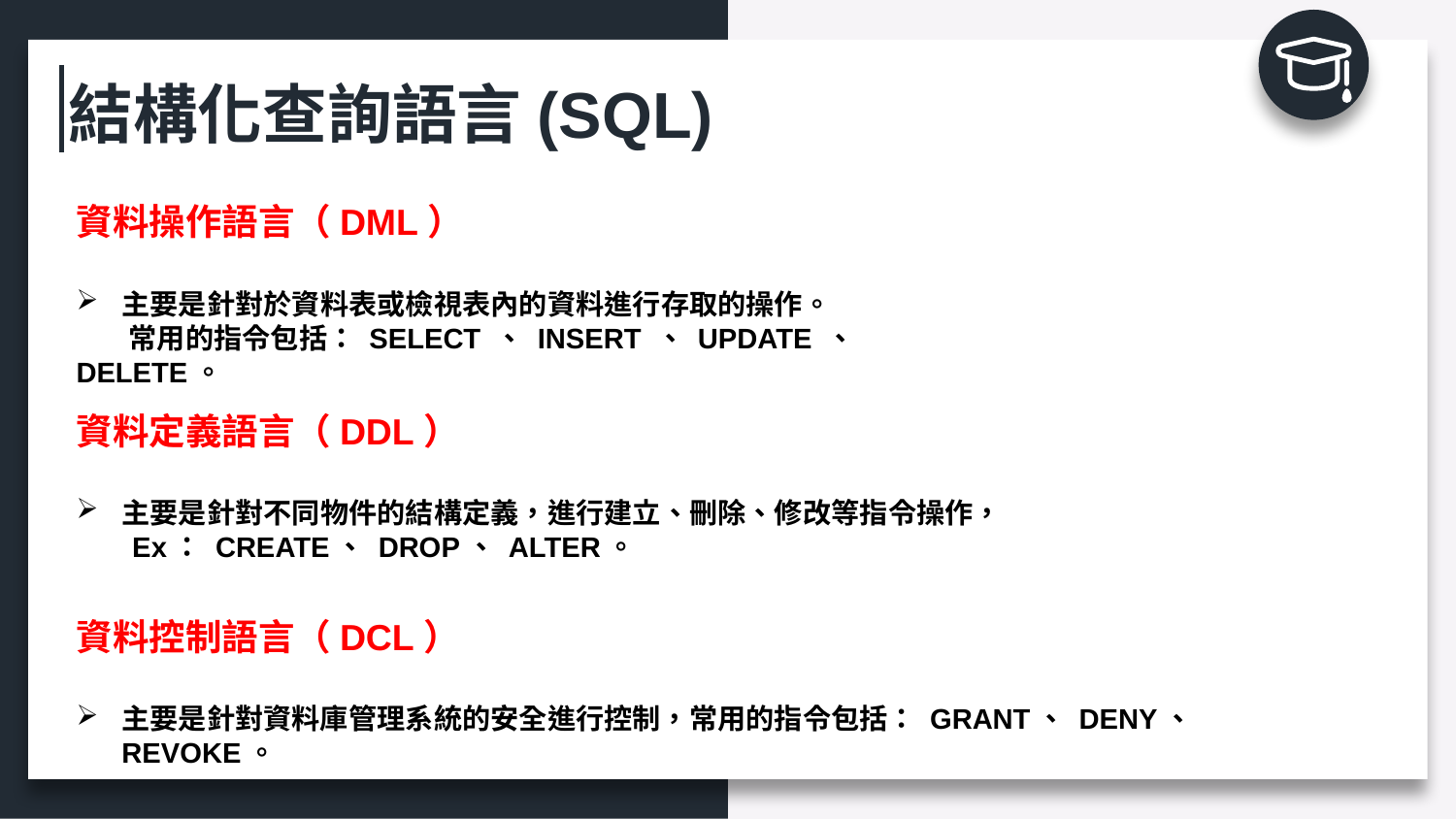

結構化查詢語言(SQL)
資料操作語言（DML）

主要是針對於資料表或檢視表內的資料進行存取的操作。
       常用的指令包括： SELECT 、 INSERT 、 UPDATE 、 DELETE。
資料定義語言（DDL）

主要是針對不同物件的結構定義，進行建立、刪除、修改等指令操作，
       Ex： CREATE、 DROP、 ALTER。
資料控制語言（DCL）

主要是針對資料庫管理系統的安全進行控制，常用的指令包括： GRANT、 DENY、 REVOKE。